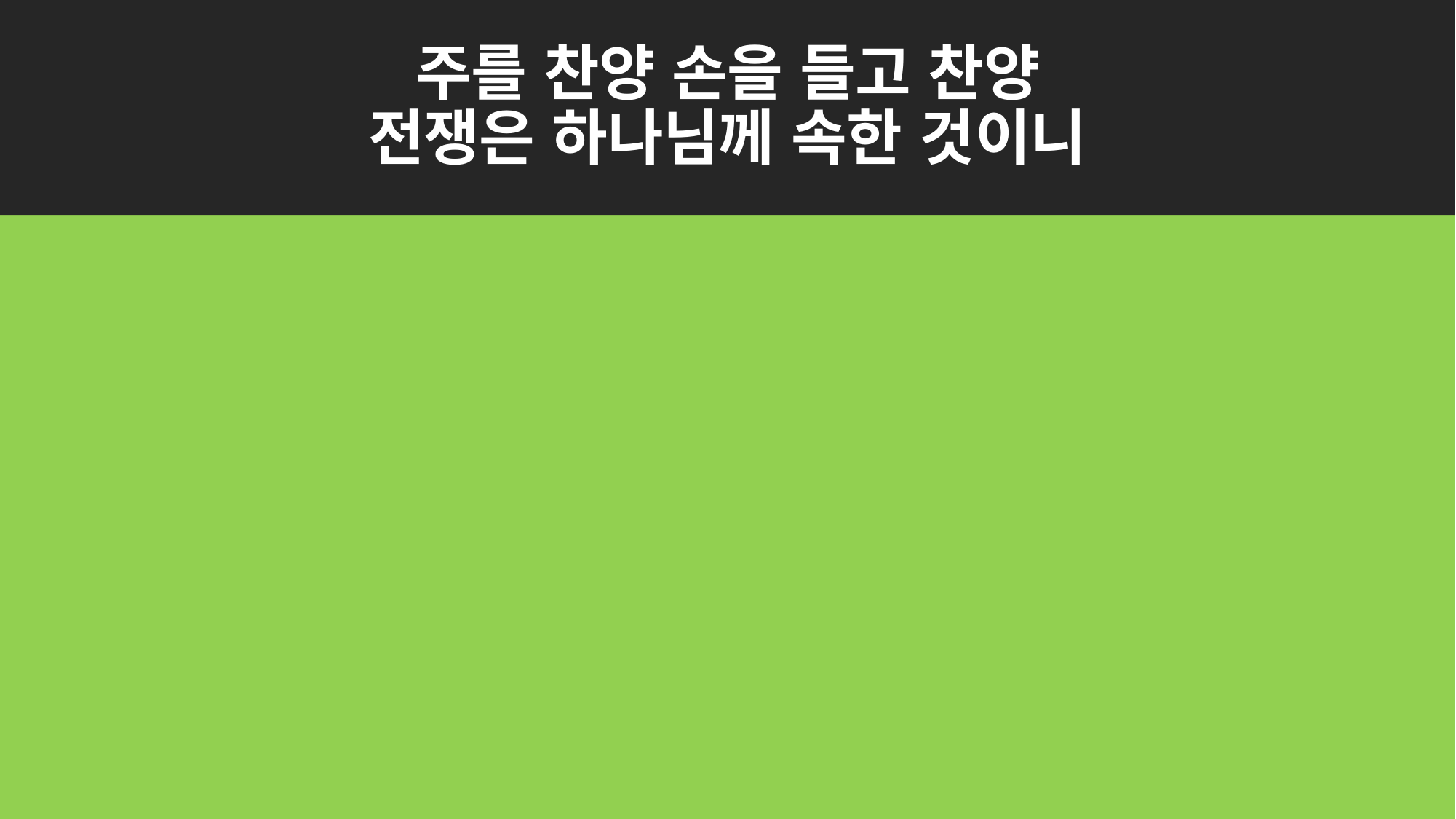

# 주를 찬양 손을 들고 찬양 전쟁은 하나님께 속한 것이니